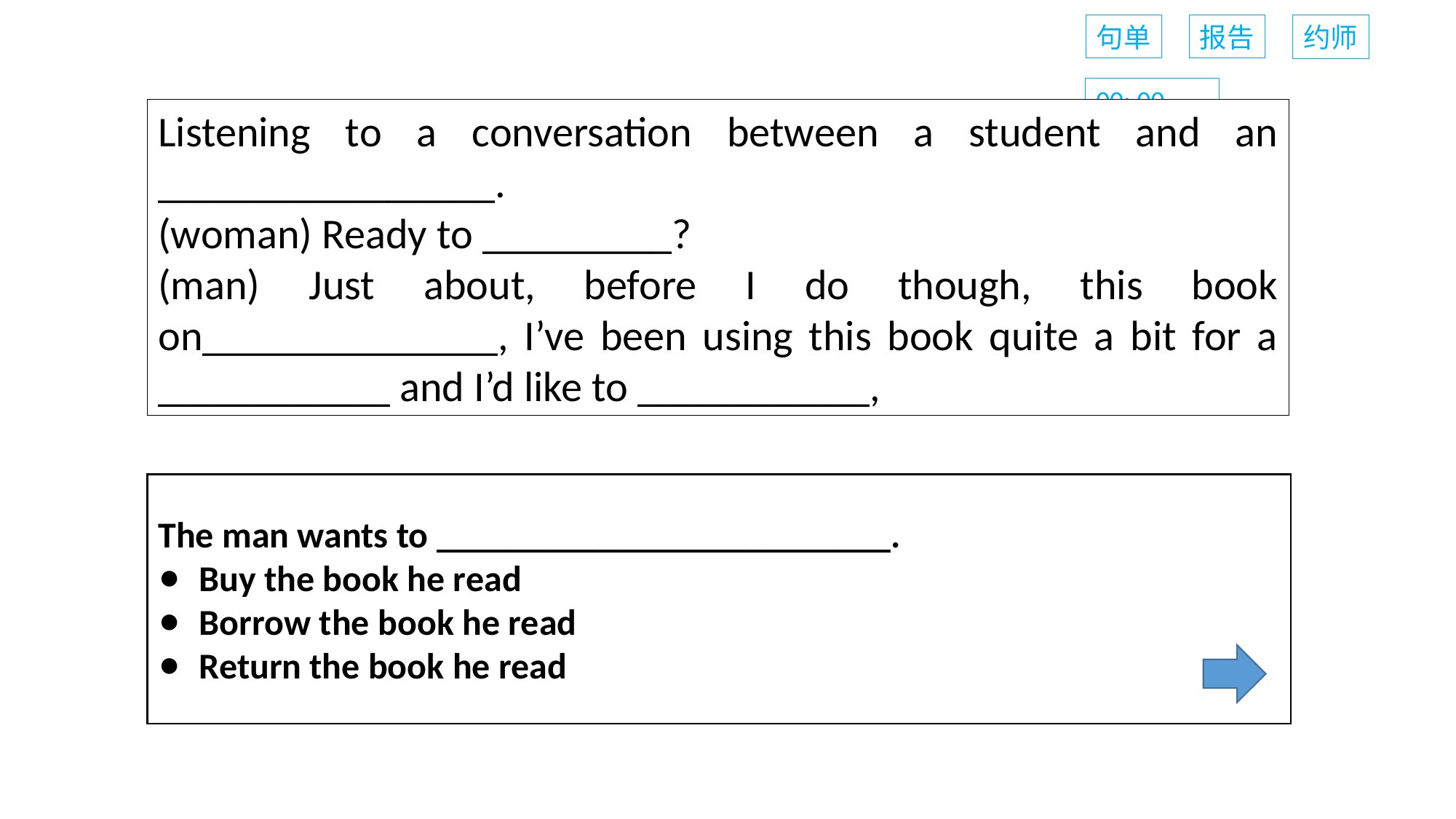

句单
报告
约师
00: 00
Listening to a conversation between a student and an ________________.
(woman) Ready to _________?
(man) Just about, before I do though, this book on______________, I’ve been using this book quite a bit for a ___________ and I’d like to ___________,
The man wants to _________________________.
Buy the book he read
Borrow the book he read
Return the book he read